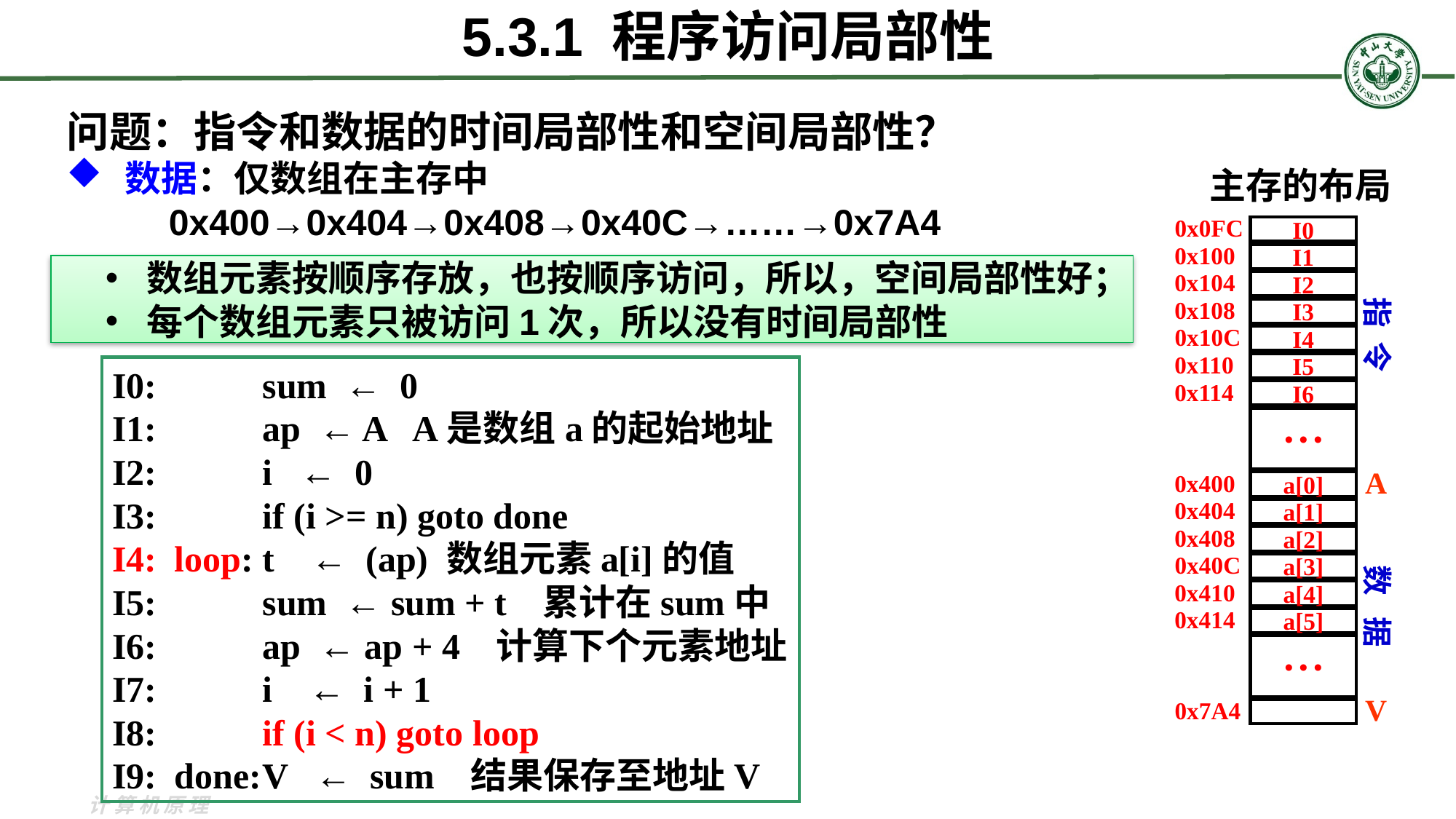

5.3.1 程序访问局部性
问题：指令和数据的时间局部性和空间局部性？
 数据：仅数组在主存中
          0x400→0x404→0x408→0x40C→……→0x7A4
主存的布局
0x0FC
I0
0x100
I1
0x104
I2
0x108
I3
0x10C
I4
0x110
I5
0x114
I6
• • •
0x400
a[0]
0x404
a[1]
0x408
a[2]
0x40C
a[3]
0x410
a[4]
0x414
a[5]
• • •
0x7A4

指  令                            数   据
A
V
数组元素按顺序存放，也按顺序访问，所以，空间局部性好；
每个数组元素只被访问1次，所以没有时间局部性
I0:		sum  ←  0
I1:		ap  ← A   A是数组a的起始地址
I2:		i   ←  0
I3:		if (i >= n) goto done
I4:	loop:	t    ←  (ap) 数组元素a[i]的值
I5:		sum  ← sum + t   累计在sum中
I6:		ap  ← ap + 4   计算下个元素地址
I7:		i    ←  i + 1
I8:		if (i < n) goto loop
I9:	done:	V   ←  sum   结果保存至地址V